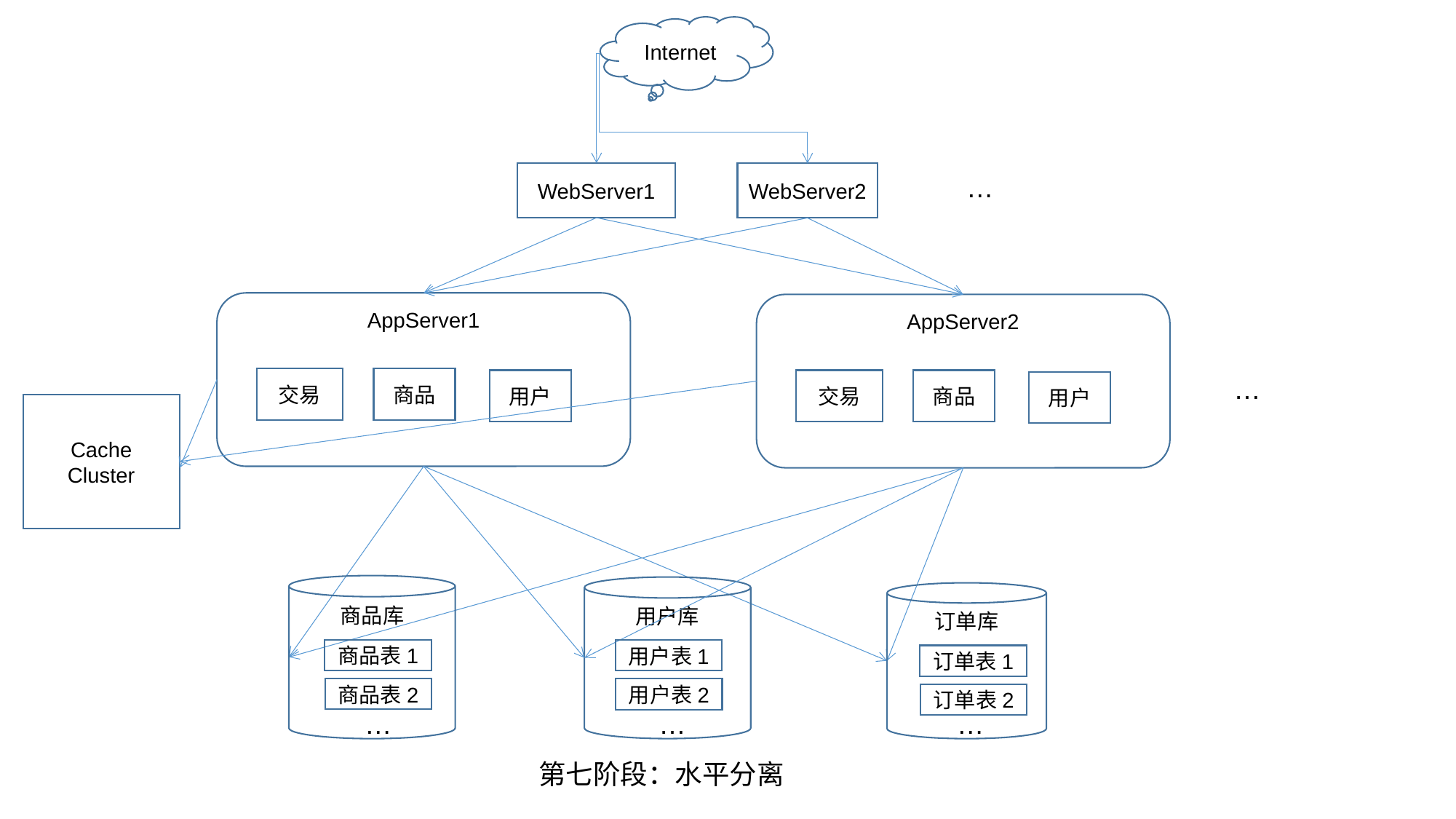

Internet
WebServer1
WebServer2
…
AppServer1
AppServer2
…
交易
商品
用户
交易
商品
用户
Cache
Cluster
商品库
用户库
订单库
商品表1
用户表1
订单表1
商品表2
用户表2
订单表2
…
…
…
第七阶段：水平分离